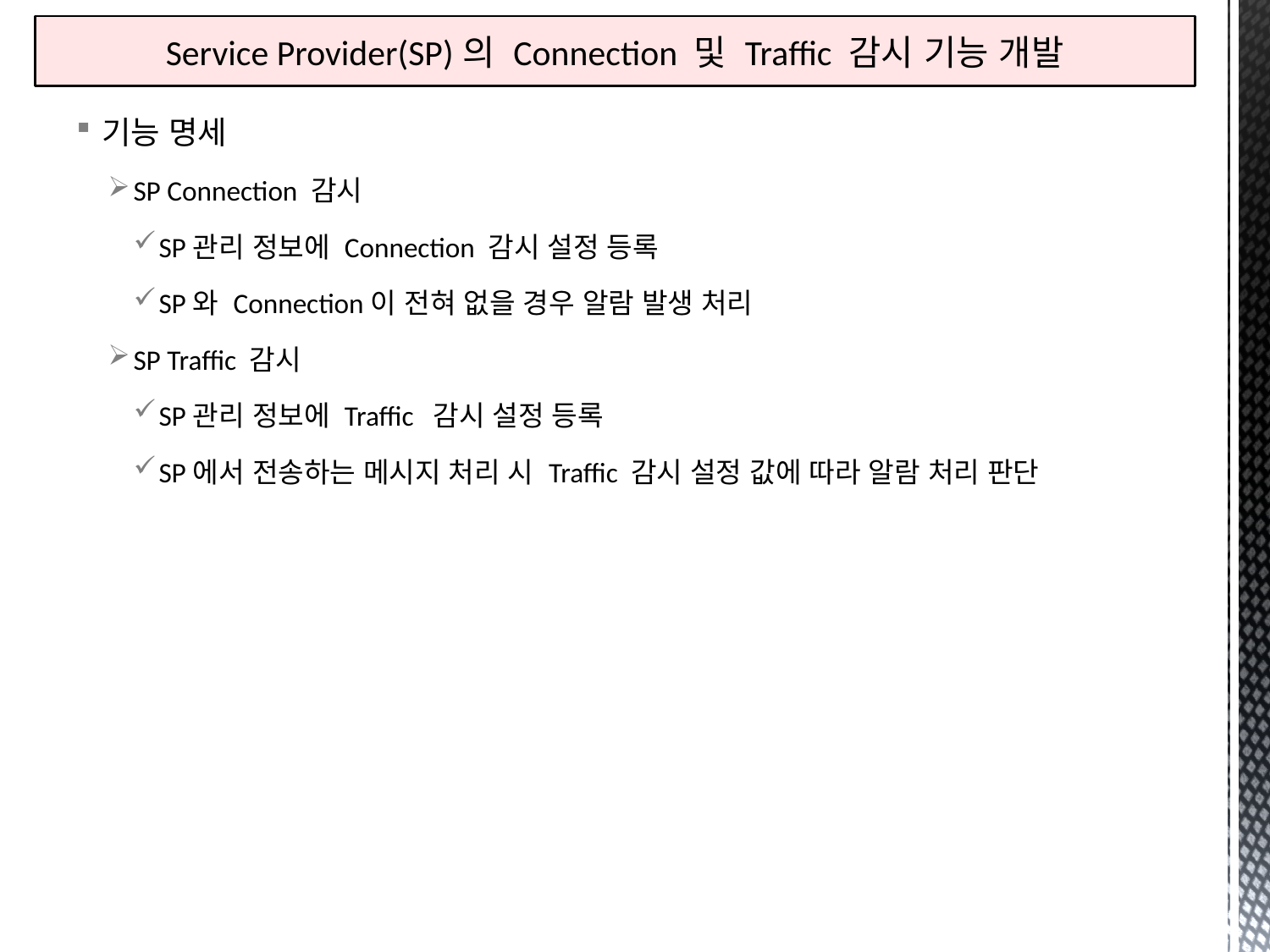

# Service Provider(SP)의 Connection 및 Traffic 감시 기능 개발
기능 명세
SP Connection 감시
SP관리 정보에 Connection 감시 설정 등록
SP와 Connection이 전혀 없을 경우 알람 발생 처리
SP Traffic 감시
SP관리 정보에 Traffic  감시 설정 등록
SP에서 전송하는 메시지 처리 시 Traffic 감시 설정 값에 따라 알람 처리 판단